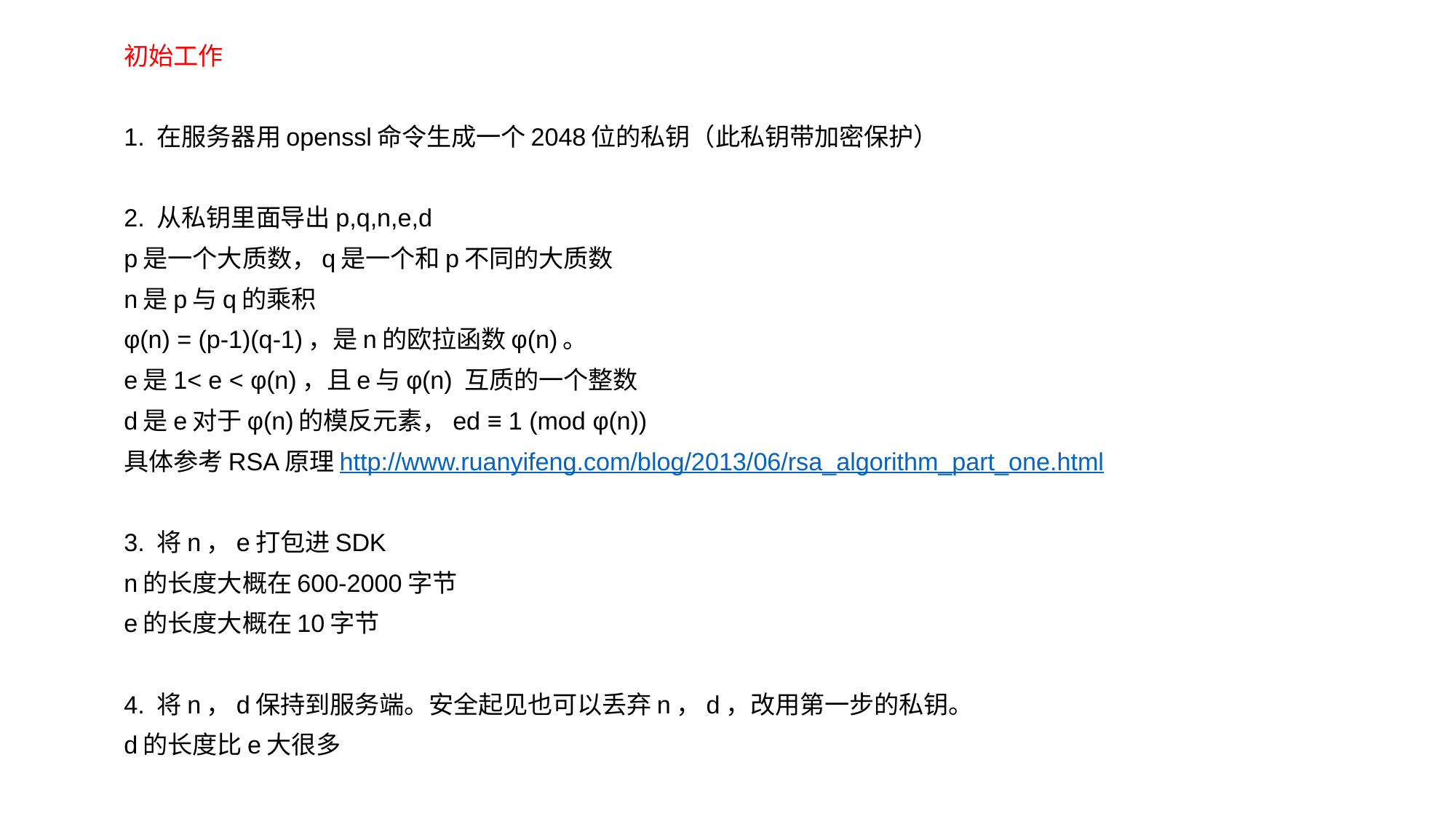

初始工作

1. 在服务器用openssl命令生成一个2048位的私钥（此私钥带加密保护）

2. 从私钥里面导出p,q,n,e,d
p是一个大质数，q是一个和p不同的大质数
n是p与q的乘积
φ(n) = (p-1)(q-1)，是n的欧拉函数φ(n)。
e是1< e < φ(n)，且e与φ(n) 互质的一个整数
d是e对于φ(n)的模反元素，ed ≡ 1 (mod φ(n))
具体参考RSA原理http://www.ruanyifeng.com/blog/2013/06/rsa_algorithm_part_one.html

3. 将n，e打包进SDK
n的长度大概在600-2000字节
e的长度大概在10字节

4. 将n，d保持到服务端。安全起见也可以丢弃n，d，改用第一步的私钥。
d的长度比e大很多